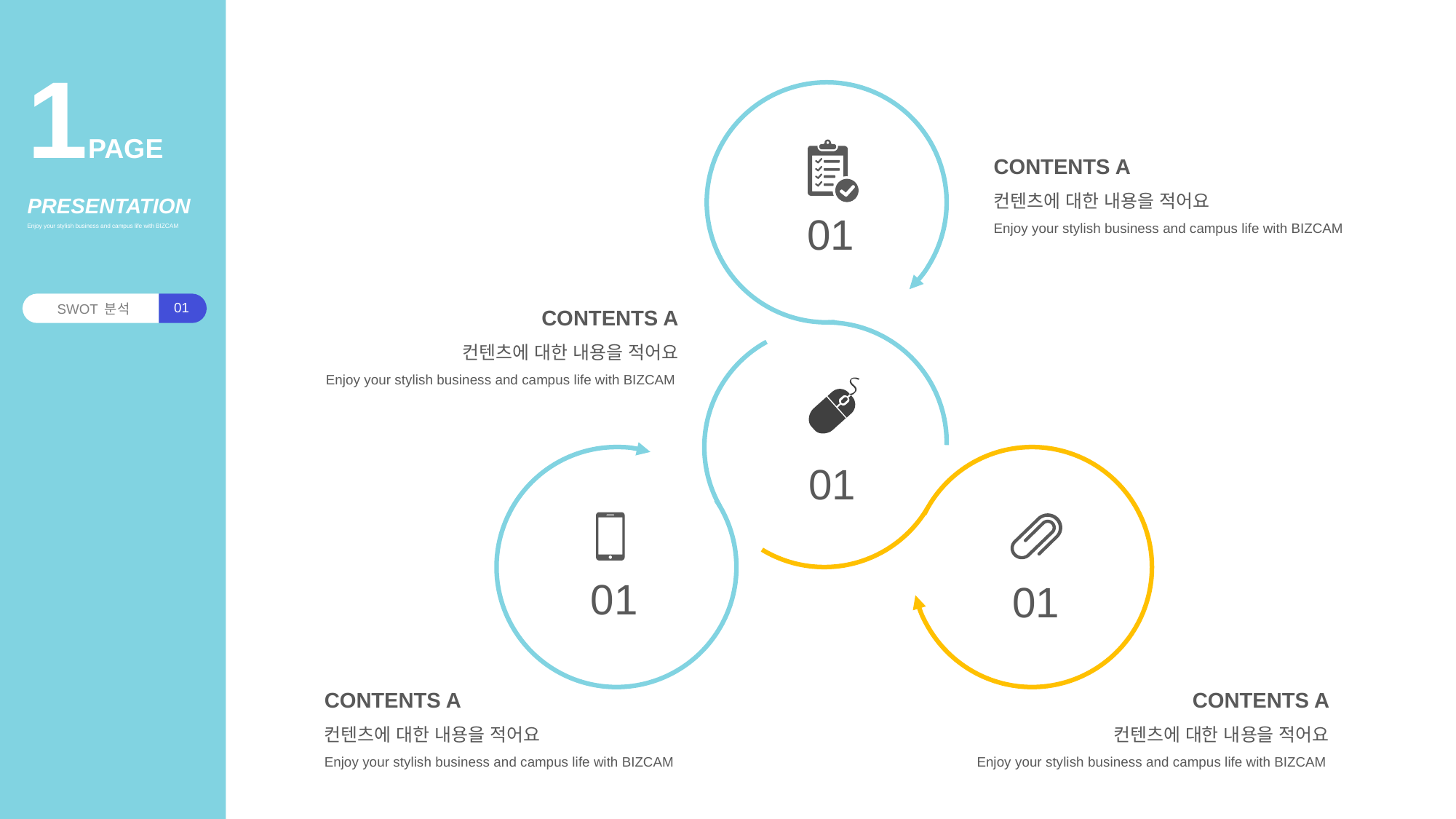

1PAGE
PRESENTATION
Enjoy your stylish business and campus life with BIZCAM

CONTENTS A
컨텐츠에 대한 내용을 적어요
Enjoy your stylish business and campus life with BIZCAM

01

CONTENTS A
컨텐츠에 대한 내용을 적어요
Enjoy your stylish business and campus life with BIZCAM
01
SWOT 분석

01

01
01
CONTENTS A
컨텐츠에 대한 내용을 적어요
Enjoy your stylish business and campus life with BIZCAM
CONTENTS A
컨텐츠에 대한 내용을 적어요
Enjoy your stylish business and campus life with BIZCAM